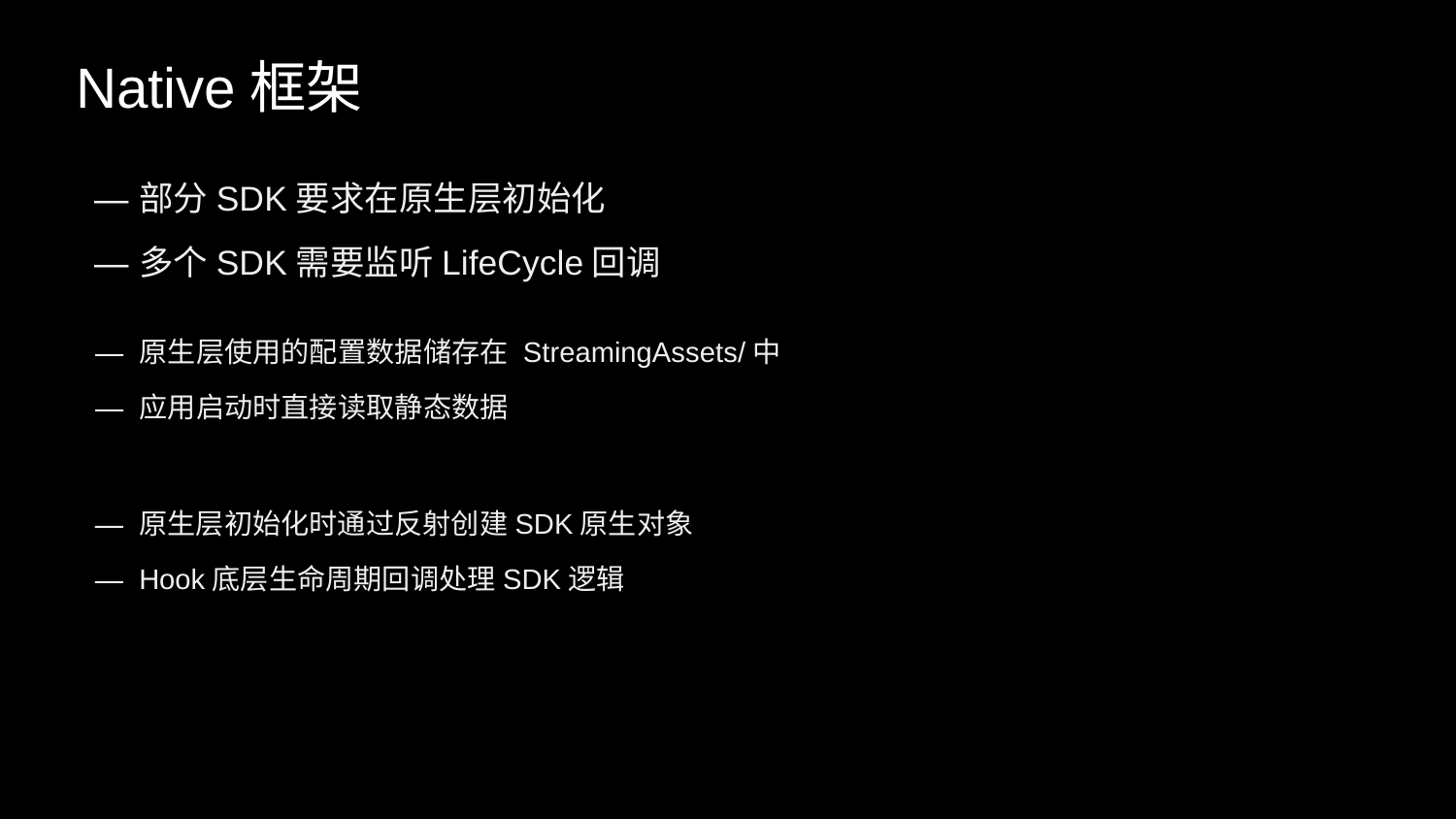

# Native框架
部分SDK要求在原生层初始化
多个SDK需要监听LifeCycle回调
原生层使用的配置数据储存在 StreamingAssets/中
应用启动时直接读取静态数据
原生层初始化时通过反射创建SDK原生对象
Hook底层生命周期回调处理SDK逻辑